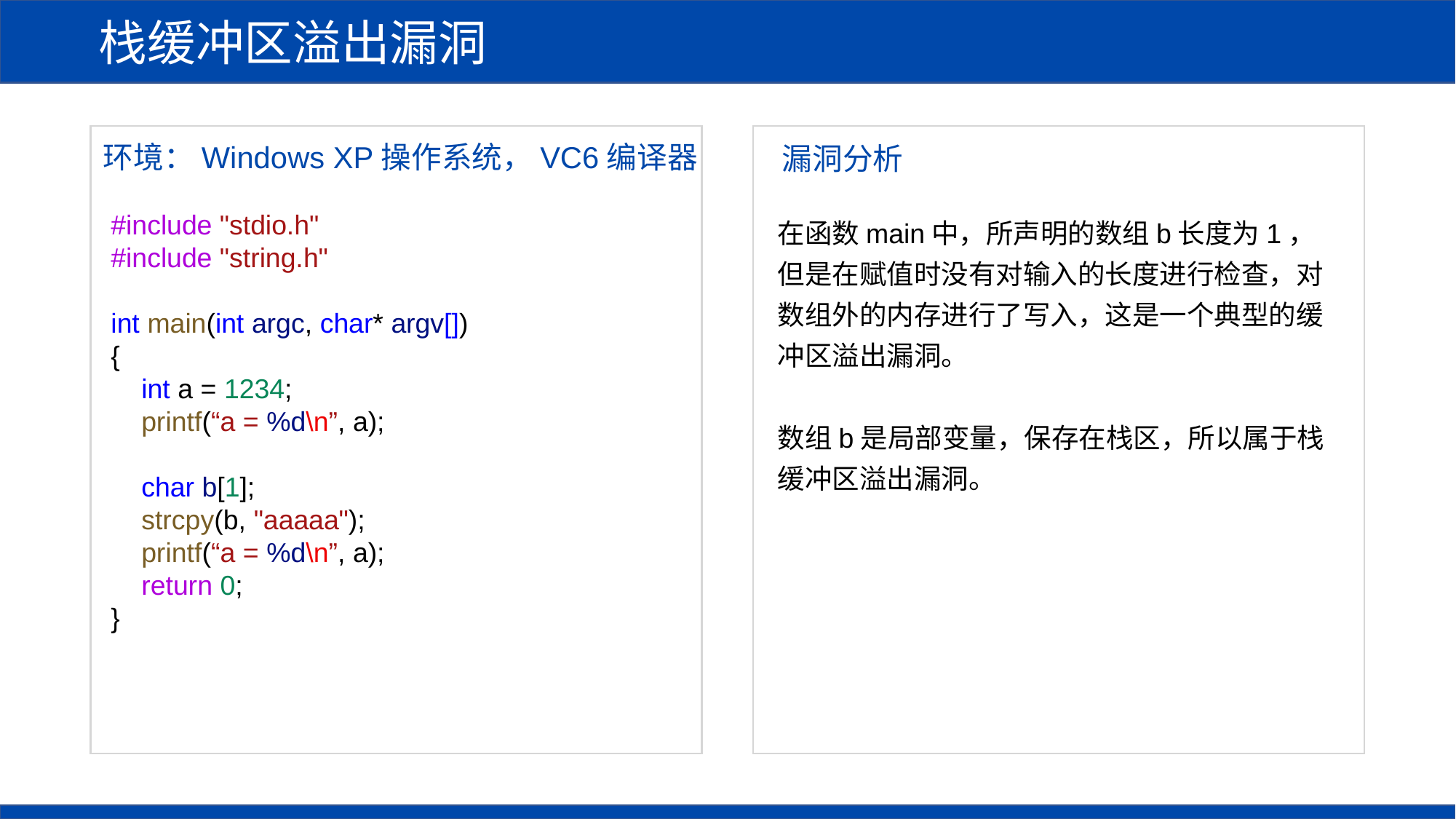

栈缓冲区溢出漏洞

#include "stdio.h"
#include "string.h"
int main(int argc, char* argv[])
{
    int a = 1234;
    printf(“a = %d\n”, a);
    char b[1];
    strcpy(b, "aaaaa");
    printf(“a = %d\n”, a);
    return 0;
}
环境：Windows XP操作系统，VC6编译器
漏洞分析
在函数main中，所声明的数组b长度为1，但是在赋值时没有对输入的长度进行检查，对数组外的内存进行了写入，这是一个典型的缓冲区溢出漏洞。

数组b是局部变量，保存在栈区，所以属于栈缓冲区溢出漏洞。